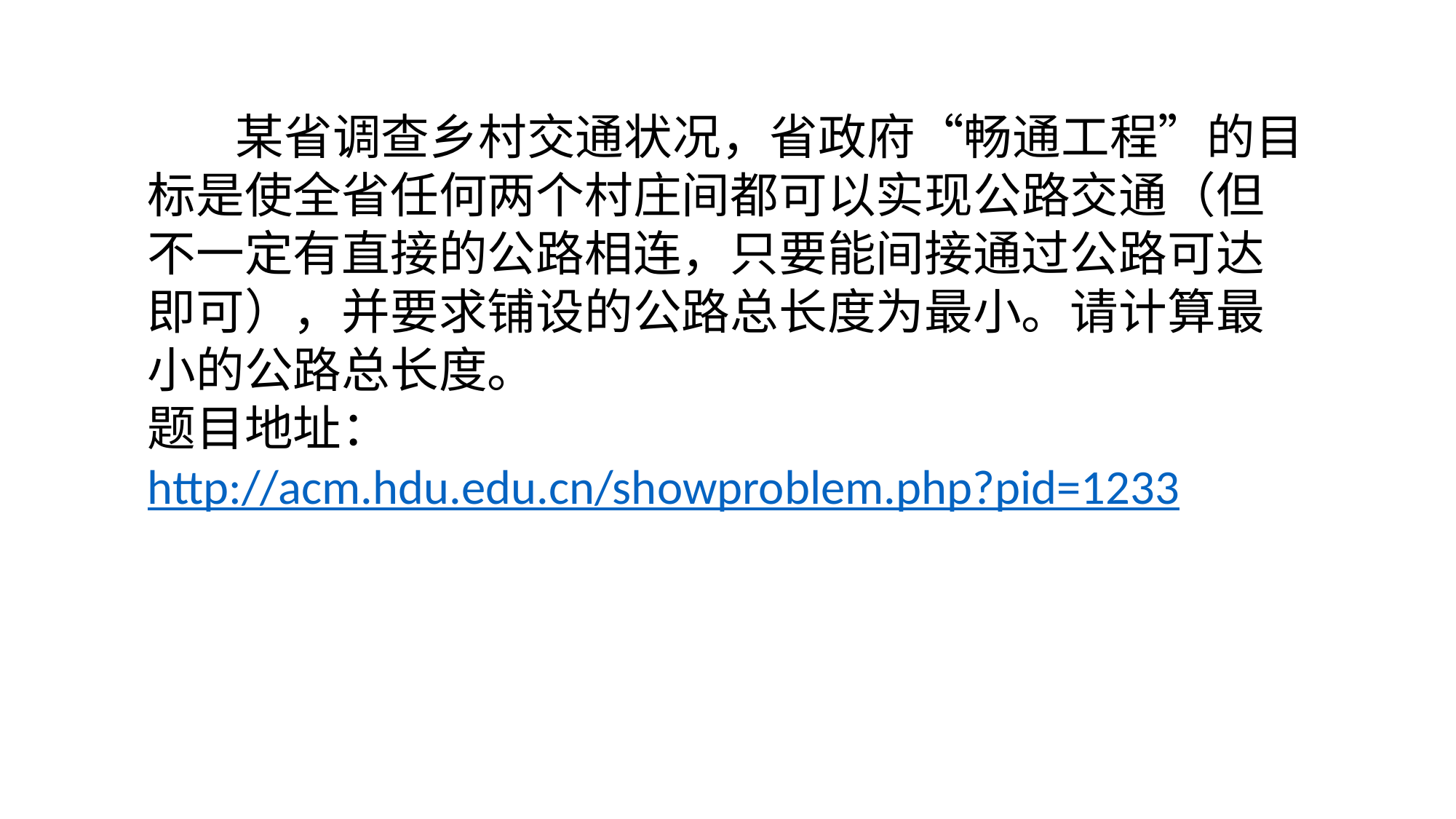

某省调查乡村交通状况，省政府“畅通工程”的目标是使全省任何两个村庄间都可以实现公路交通（但不一定有直接的公路相连，只要能间接通过公路可达即可），并要求铺设的公路总长度为最小。请计算最小的公路总长度。
题目地址：http://acm.hdu.edu.cn/showproblem.php?pid=1233